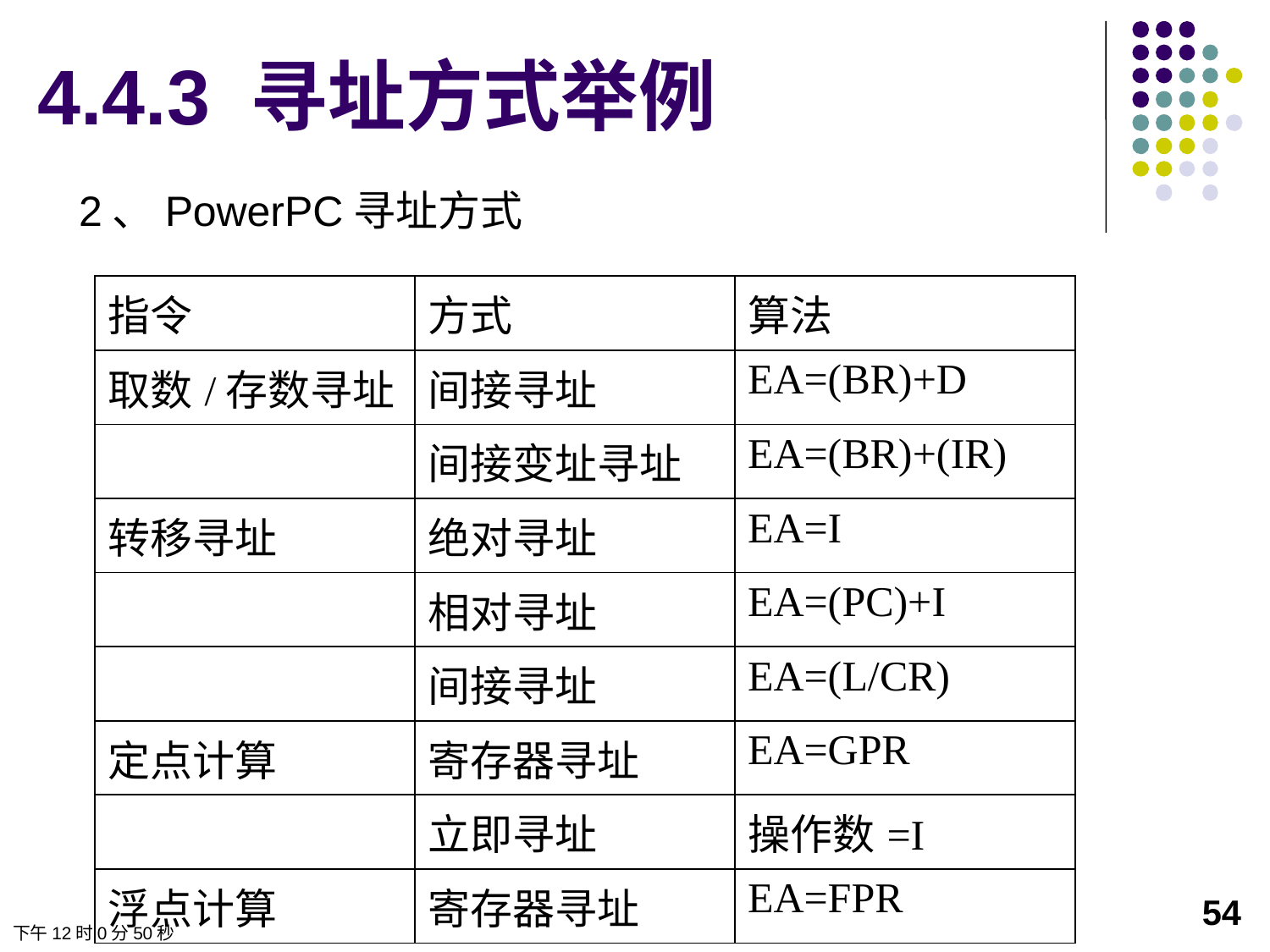

# 4.4.3 寻址方式举例
2、PowerPC寻址方式
| 指令 | 方式 | 算法 |
| --- | --- | --- |
| 取数/存数寻址 | 间接寻址 | EA=(BR)+D |
|  | 间接变址寻址 | EA=(BR)+(IR) |
| 转移寻址 | 绝对寻址 | EA=I |
|  | 相对寻址 | EA=(PC)+I |
|  | 间接寻址 | EA=(L/CR) |
| 定点计算 | 寄存器寻址 | EA=GPR |
|  | 立即寻址 | 操作数=I |
| 浮点计算 | 寄存器寻址 | EA=FPR |
54
下午12时0分50秒